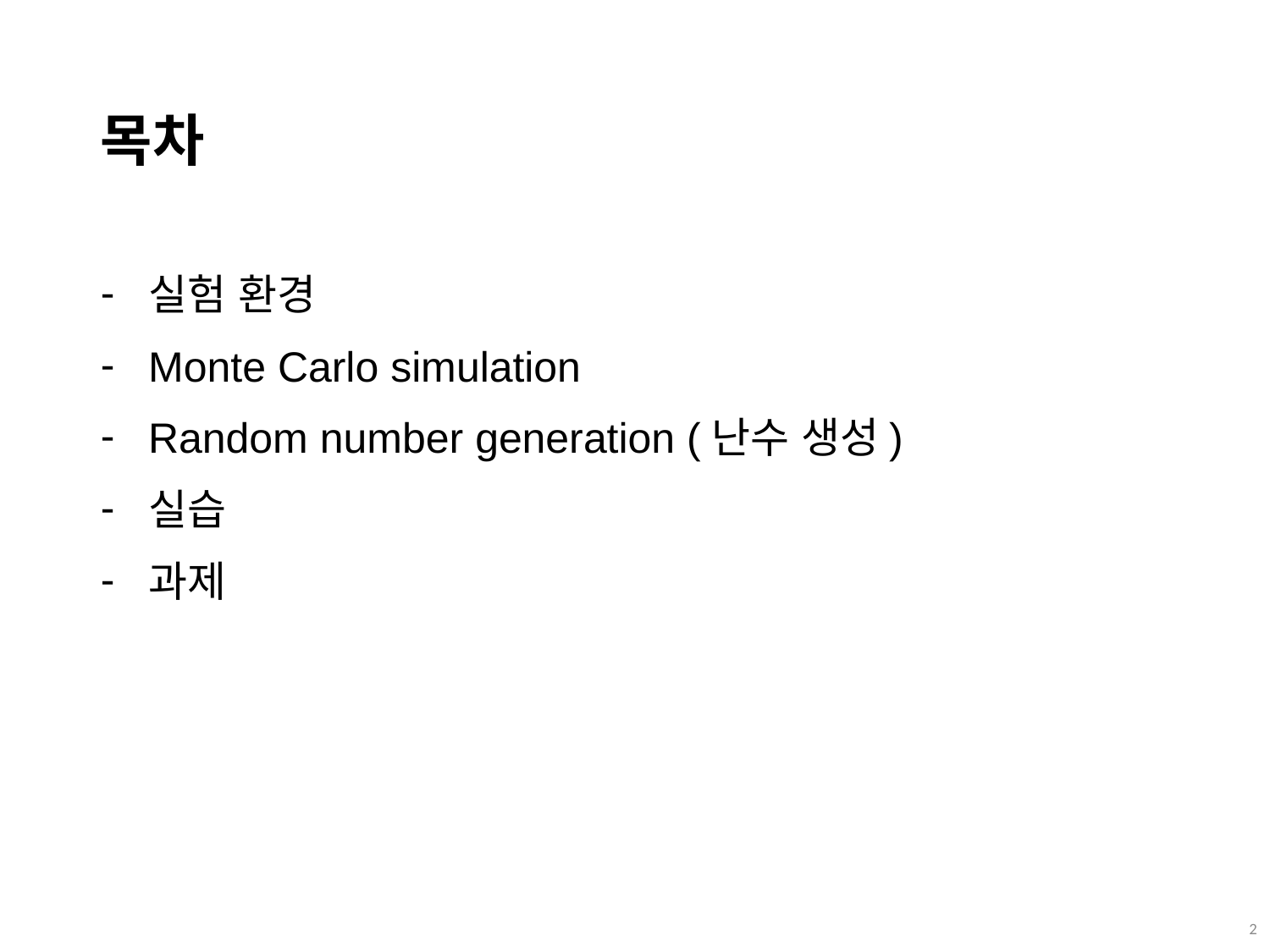

# 목차
실험 환경
Monte Carlo simulation
Random number generation (난수 생성)
실습
과제
 2